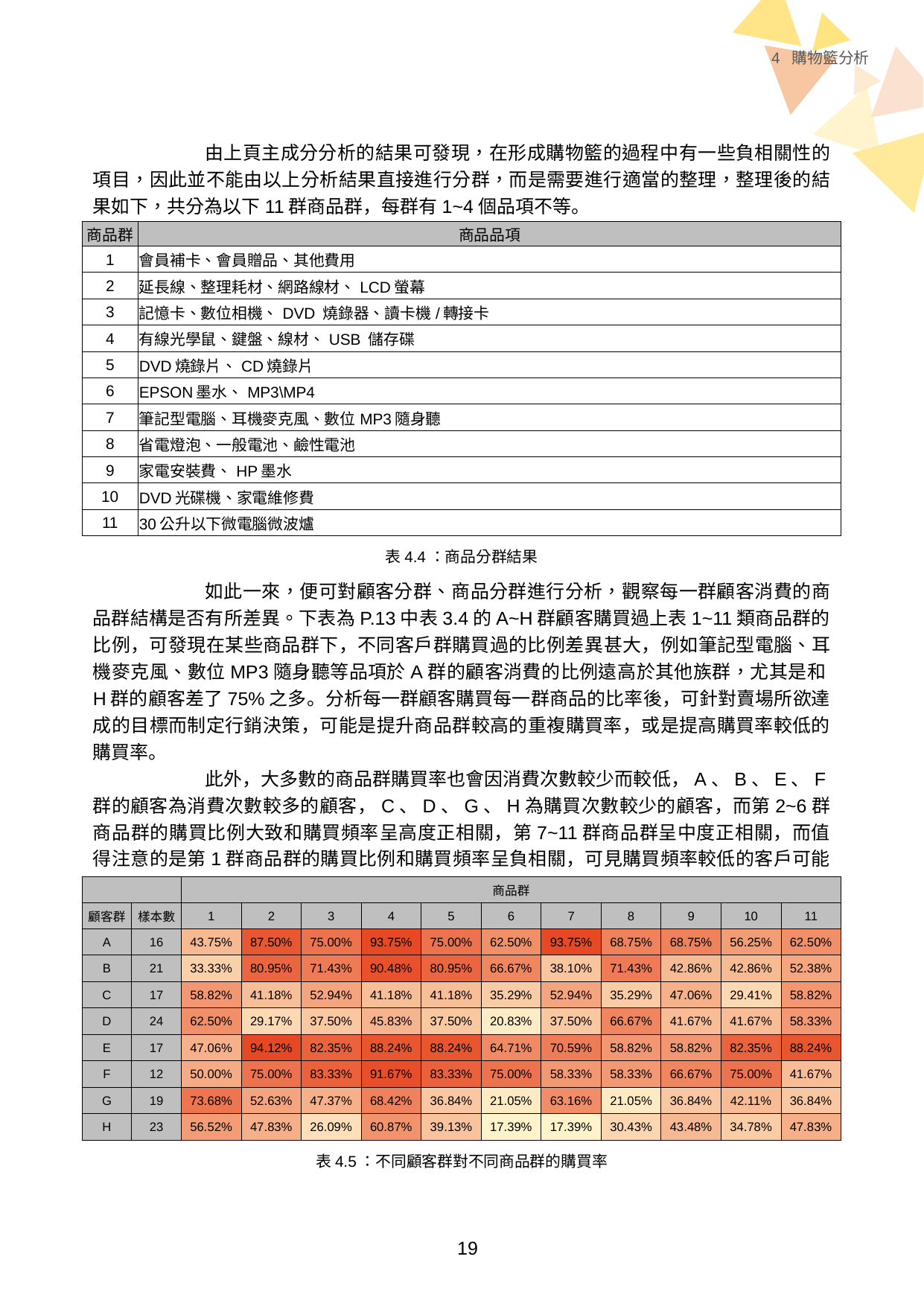

由上頁主成分分析的結果可發現，在形成購物籃的過程中有一些負相關性的項目，因此並不能由以上分析結果直接進行分群，而是需要進行適當的整理，整理後的結果如下，共分為以下11群商品群，每群有1~4個品項不等。
| 商品群 | 商品品項 |
| --- | --- |
| 1 | 會員補卡、會員贈品、其他費用 |
| 2 | 延長線、整理耗材、網路線材、LCD螢幕 |
| 3 | 記憶卡、數位相機、DVD 燒錄器、讀卡機/轉接卡 |
| 4 | 有線光學鼠、鍵盤、線材、USB 儲存碟 |
| 5 | DVD燒錄片、CD燒錄片 |
| 6 | EPSON墨水、MP3\MP4 |
| 7 | 筆記型電腦、耳機麥克風、數位MP3隨身聽 |
| 8 | 省電燈泡、一般電池、鹼性電池 |
| 9 | 家電安裝費、HP墨水 |
| 10 | DVD光碟機、家電維修費 |
| 11 | 30公升以下微電腦微波爐 |
表4.4：商品分群結果
	如此一來，便可對顧客分群、商品分群進行分析，觀察每一群顧客消費的商品群結構是否有所差異。下表為P.13中表3.4的A~H群顧客購買過上表1~11類商品群的比例，可發現在某些商品群下，不同客戶群購買過的比例差異甚大，例如筆記型電腦、耳機麥克風、數位MP3隨身聽等品項於A群的顧客消費的比例遠高於其他族群，尤其是和H群的顧客差了75%之多。分析每一群顧客購買每一群商品的比率後，可針對賣場所欲達成的目標而制定行銷決策，可能是提升商品群較高的重複購買率，或是提高購買率較低的購買率。
	此外，大多數的商品群購買率也會因消費次數較少而較低，A、B、E、F群的顧客為消費次數較多的顧客，C、D、G、H為購買次數較少的顧客，而第2~6群商品群的購買比例大致和購買頻率呈高度正相關，第7~11群商品群呈中度正相關，而值得注意的是第1群商品群的購買比例和購買頻率呈負相關，可見購買頻率較低的客戶可能是因需要會員補卡或是會員贈品才前來消費。
|  |  | 商品群 |  |  |  |  |  |  |  |  |  |  |
| --- | --- | --- | --- | --- | --- | --- | --- | --- | --- | --- | --- | --- |
| 顧客群 | 樣本數 | 1 | 2 | 3 | 4 | 5 | 6 | 7 | 8 | 9 | 10 | 11 |
| A | 16 | 43.75% | 87.50% | 75.00% | 93.75% | 75.00% | 62.50% | 93.75% | 68.75% | 68.75% | 56.25% | 62.50% |
| B | 21 | 33.33% | 80.95% | 71.43% | 90.48% | 80.95% | 66.67% | 38.10% | 71.43% | 42.86% | 42.86% | 52.38% |
| C | 17 | 58.82% | 41.18% | 52.94% | 41.18% | 41.18% | 35.29% | 52.94% | 35.29% | 47.06% | 29.41% | 58.82% |
| D | 24 | 62.50% | 29.17% | 37.50% | 45.83% | 37.50% | 20.83% | 37.50% | 66.67% | 41.67% | 41.67% | 58.33% |
| E | 17 | 47.06% | 94.12% | 82.35% | 88.24% | 88.24% | 64.71% | 70.59% | 58.82% | 58.82% | 82.35% | 88.24% |
| F | 12 | 50.00% | 75.00% | 83.33% | 91.67% | 83.33% | 75.00% | 58.33% | 58.33% | 66.67% | 75.00% | 41.67% |
| G | 19 | 73.68% | 52.63% | 47.37% | 68.42% | 36.84% | 21.05% | 63.16% | 21.05% | 36.84% | 42.11% | 36.84% |
| H | 23 | 56.52% | 47.83% | 26.09% | 60.87% | 39.13% | 17.39% | 17.39% | 30.43% | 43.48% | 34.78% | 47.83% |
表4.5：不同顧客群對不同商品群的購買率
19